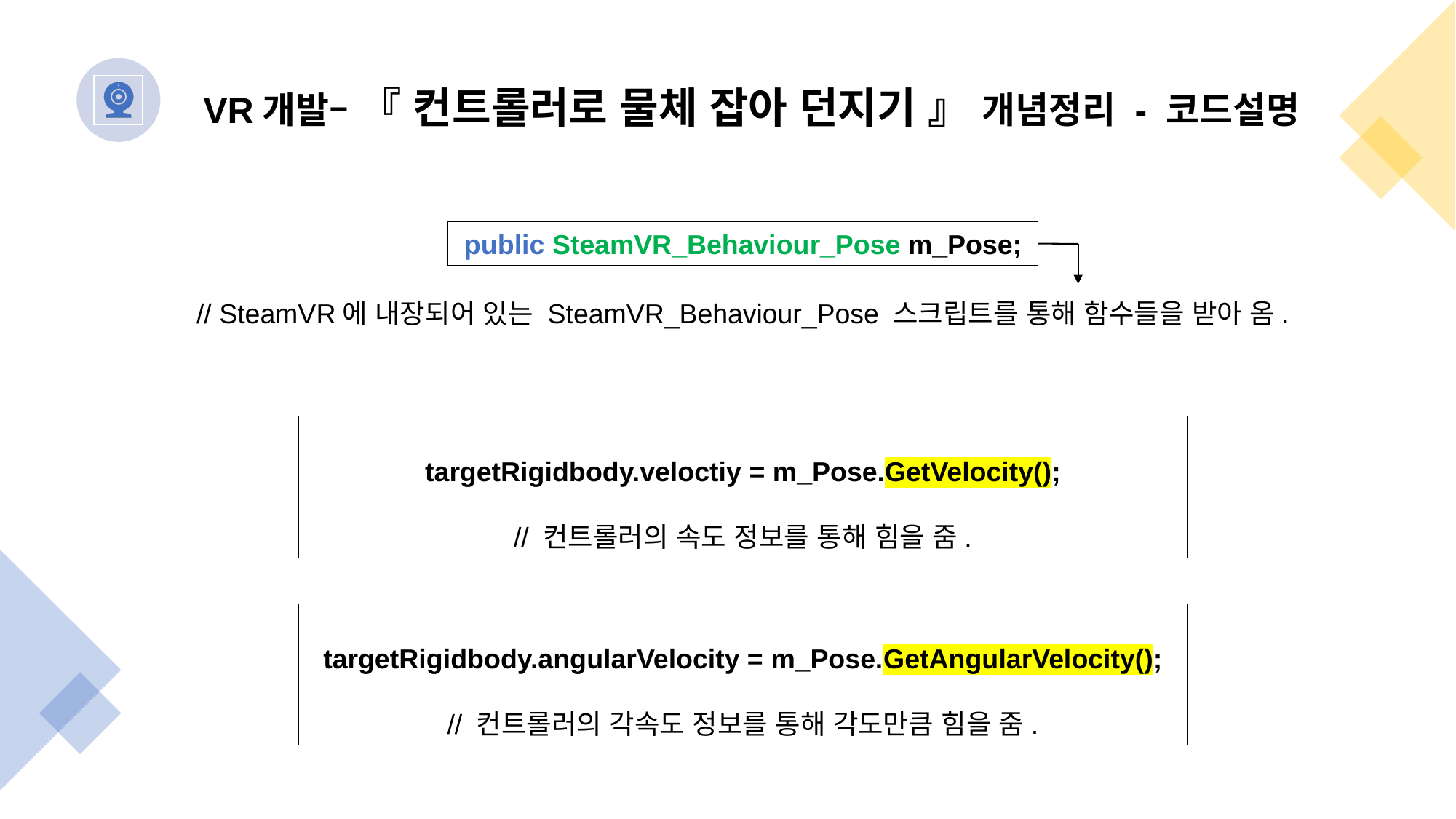

VR개발– 『 컨트롤러로 물체 잡아 던지기 』 개념정리 - 코드설명
public SteamVR_Behaviour_Pose m_Pose;
// SteamVR에 내장되어 있는 SteamVR_Behaviour_Pose 스크립트를 통해 함수들을 받아 옴.
targetRigidbody.veloctiy = m_Pose.GetVelocity();
// 컨트롤러의 속도 정보를 통해 힘을 줌.

targetRigidbody.angularVelocity = m_Pose.GetAngularVelocity();
// 컨트롤러의 각속도 정보를 통해 각도만큼 힘을 줌.